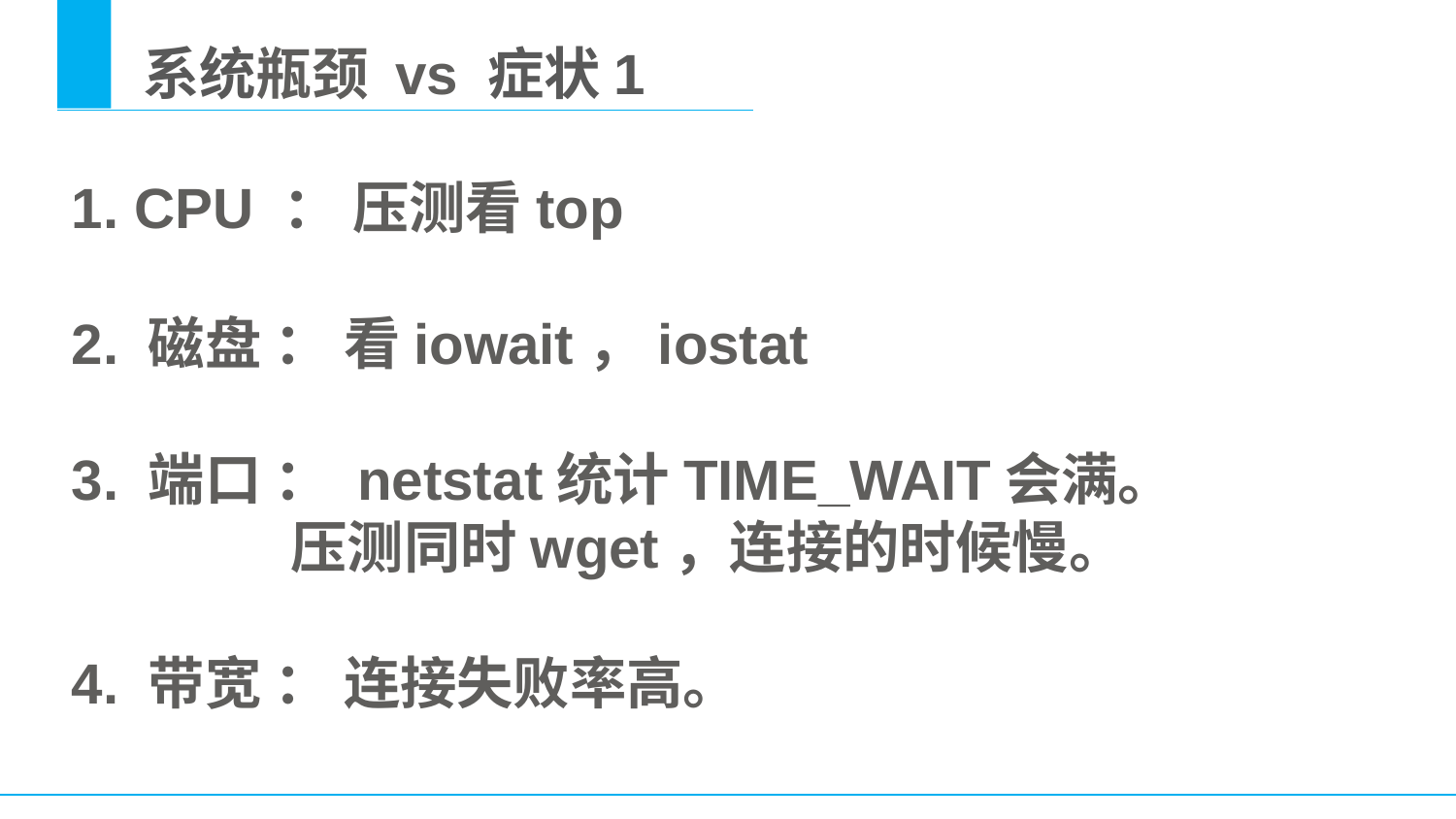

系统瓶颈 vs 症状1
1. CPU ： 压测看top

2. 磁盘 ： 看iowait，iostat

3. 端口 ： netstat统计TIME_WAIT会满。
                压测同时wget，连接的时候慢。

4. 带宽 ： 连接失败率高。